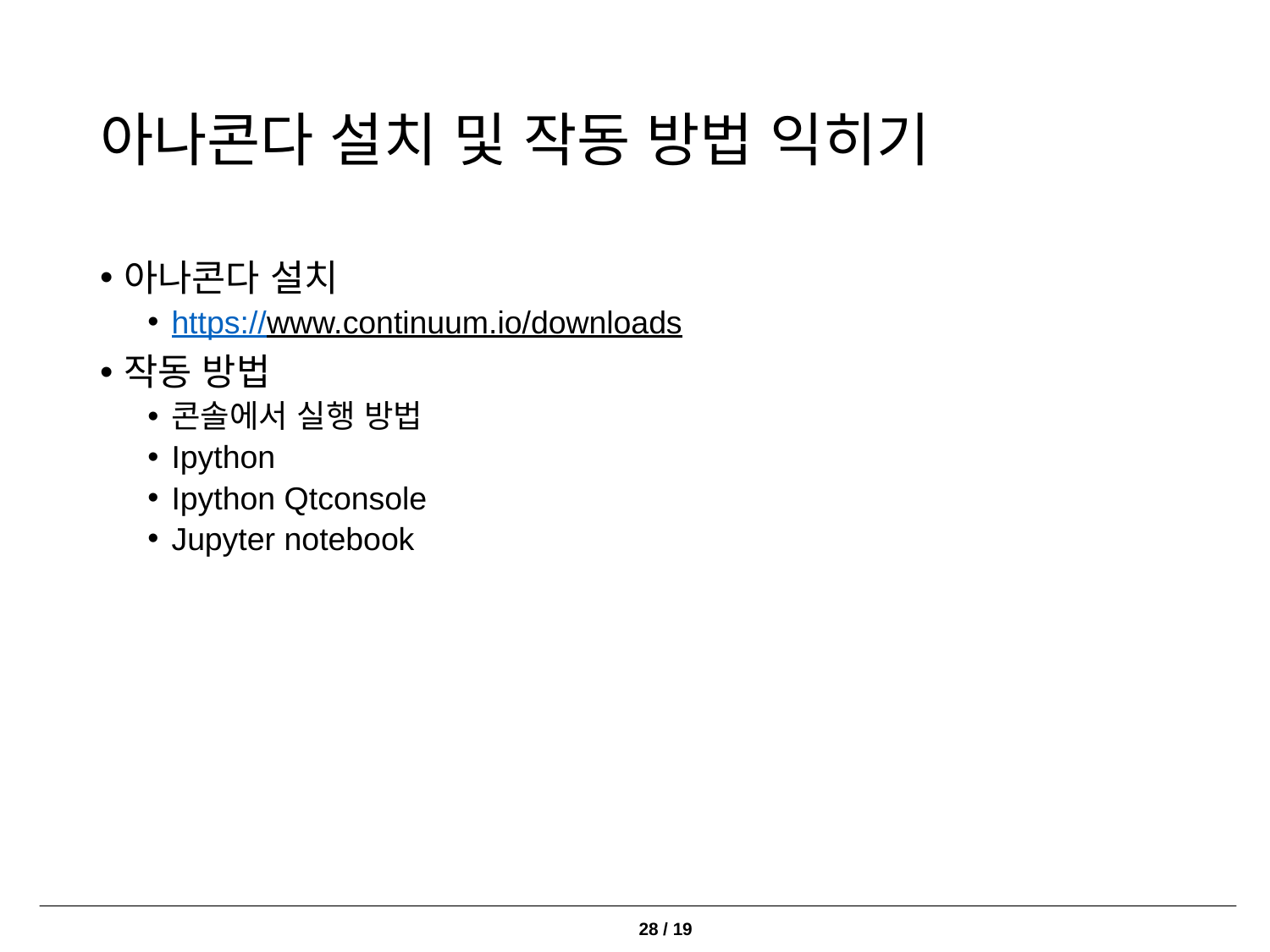

# 아나콘다 설치 및 작동 방법 익히기
아나콘다 설치
https://www.continuum.io/downloads
작동 방법
콘솔에서 실행 방법
Ipython
Ipython Qtconsole
Jupyter notebook